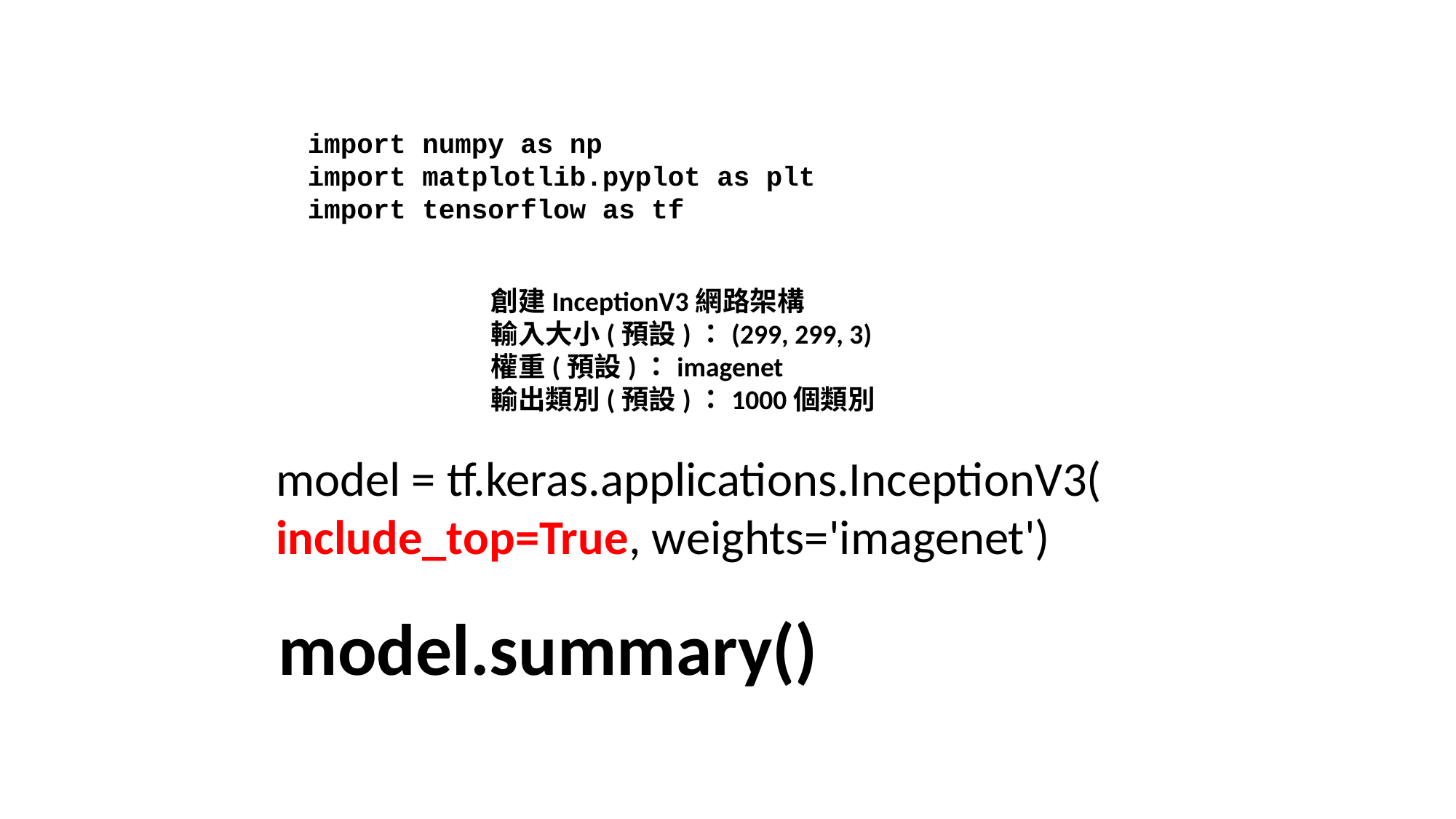

import numpy as np
import matplotlib.pyplot as plt
import tensorflow as tf
創建InceptionV3網路架構
輸入大小(預設)：(299, 299, 3)
權重(預設)：imagenet
輸出類別(預設)：1000個類別
model = tf.keras.applications.InceptionV3(
include_top=True, weights='imagenet')
model.summary()